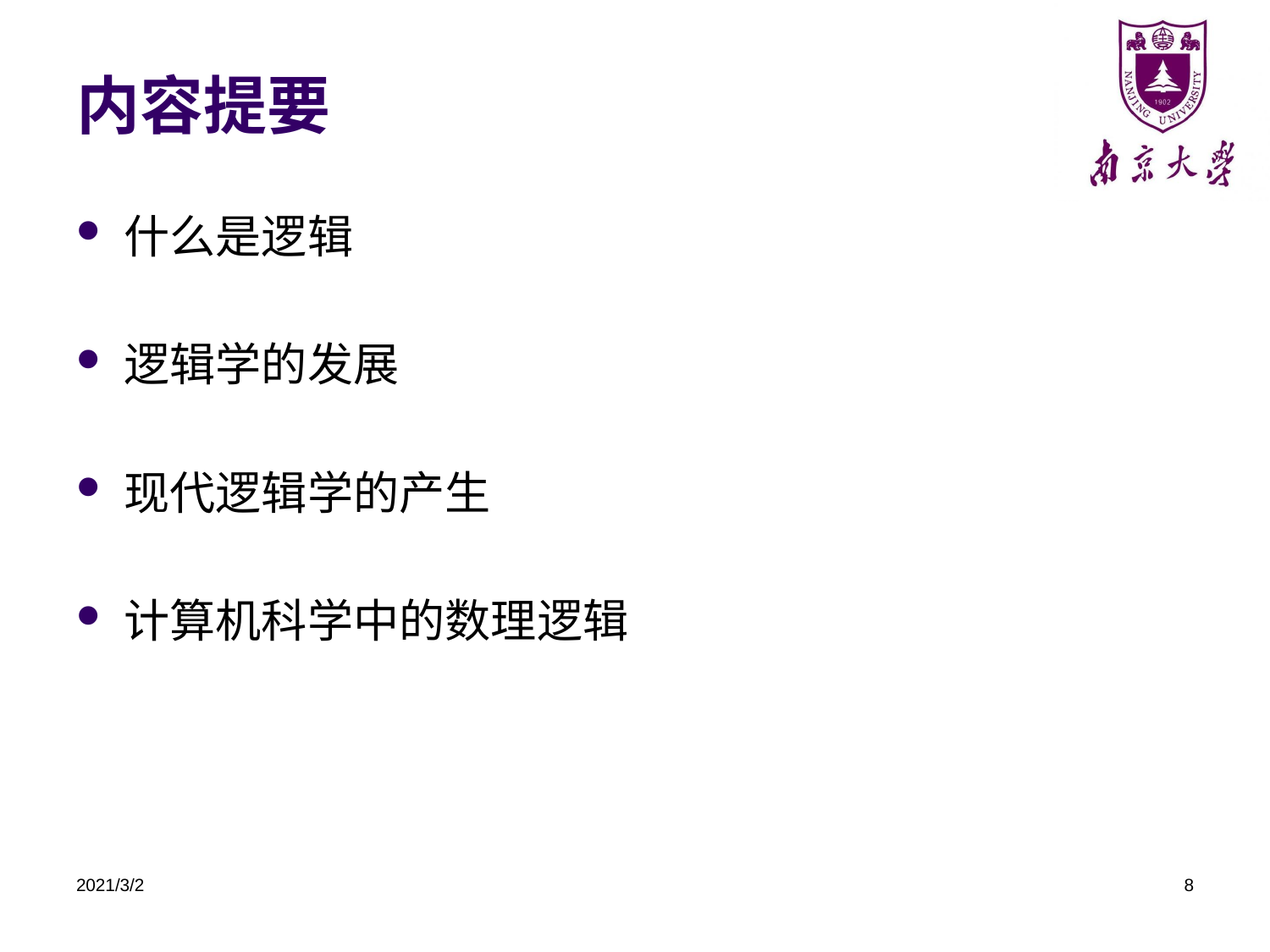

# 内容提要
什么是逻辑

逻辑学的发展

现代逻辑学的产生

计算机科学中的数理逻辑

2021/3/2
8